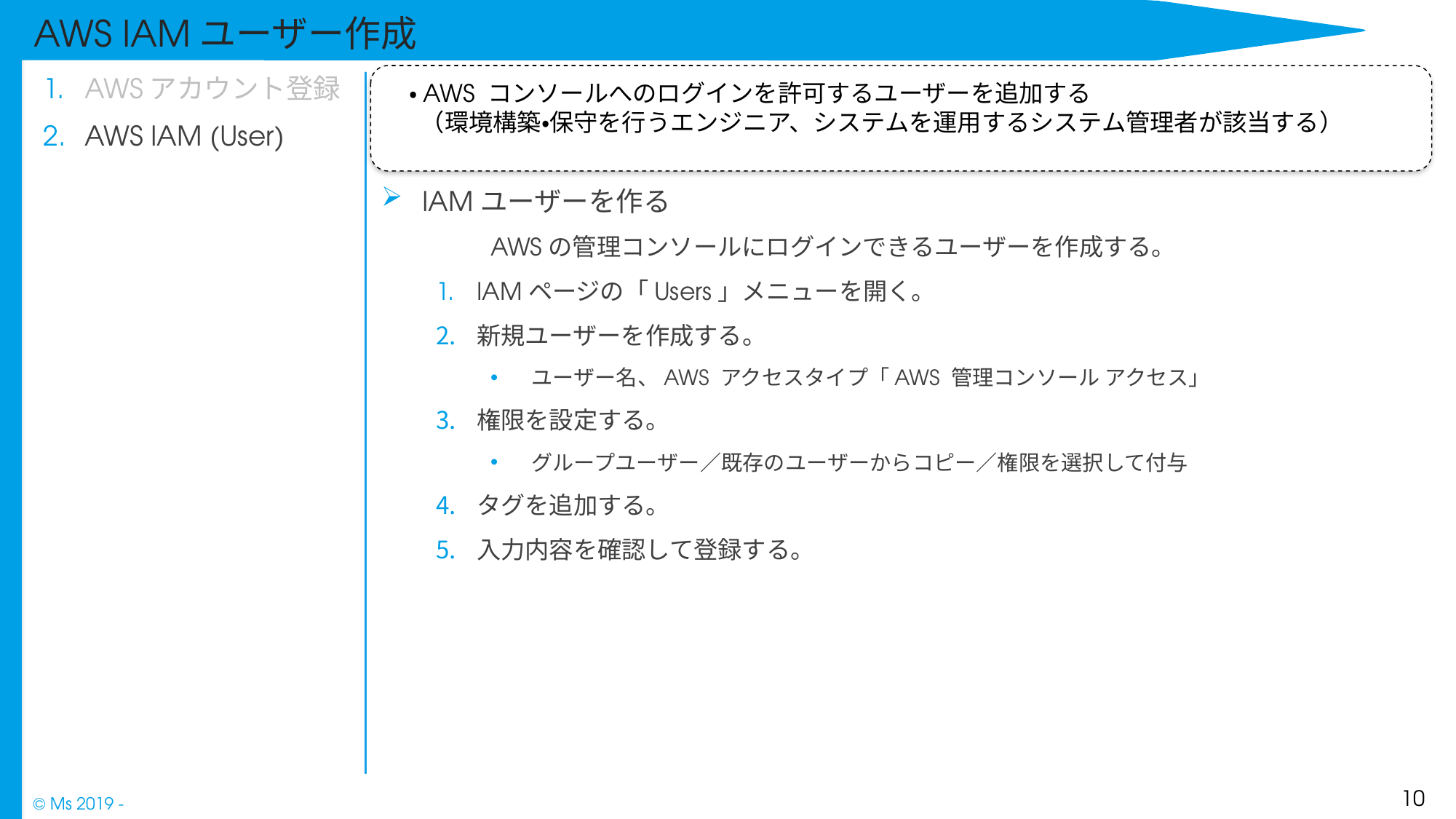

# AWS IAMユーザー作成
AWSアカウント登録
AWS IAM (User)

・AWS コンソールへのログインを許可するユーザーを追加する
 （環境構築・保守を行うエンジニア、システムを運用するシステム管理者が該当する）
IAMユーザーを作る
	AWSの管理コンソールにログインできるユーザーを作成する。
IAMページの「Users」メニューを開く。
新規ユーザーを作成する。
ユーザー名、AWS アクセスタイプ「AWS 管理コンソール アクセス」
権限を設定する。
グループユーザー／既存のユーザーからコピー／権限を選択して付与
タグを追加する。
入力内容を確認して登録する。
10